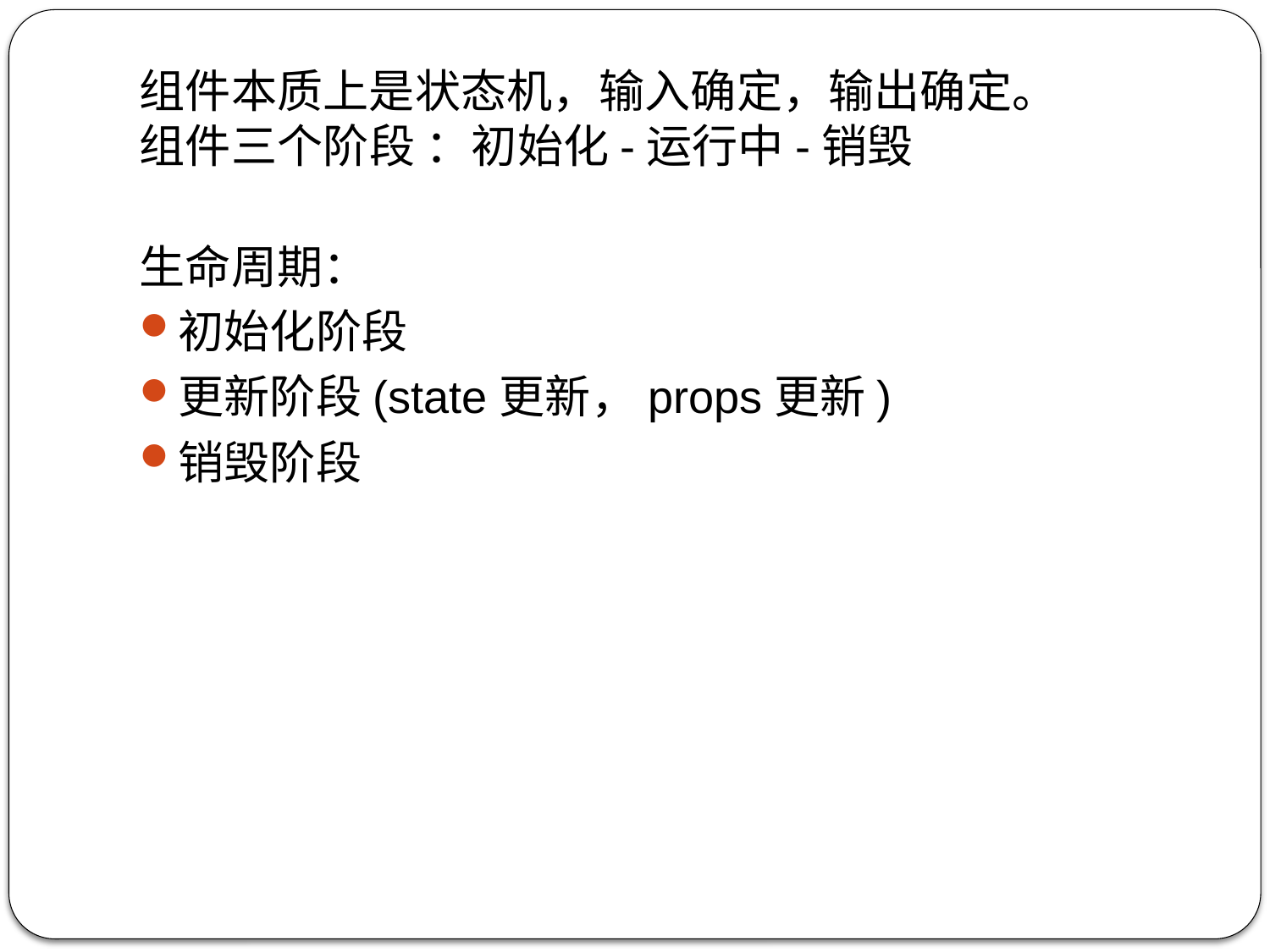

组件本质上是状态机，输入确定，输出确定。
组件三个阶段 ：初始化-运行中-销毁
生命周期：
初始化阶段
更新阶段(state更新，props更新)
销毁阶段